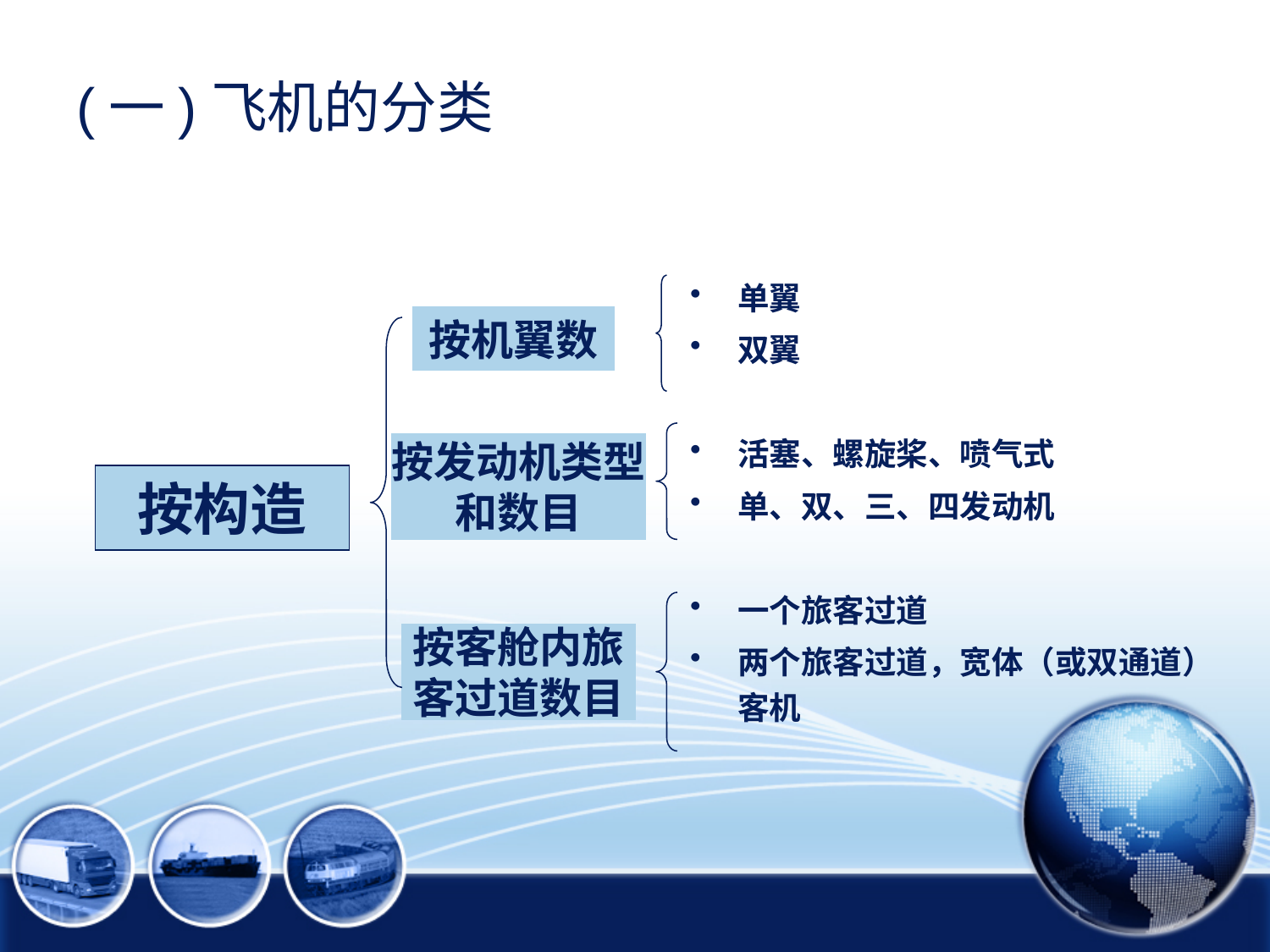

# (一)飞机的分类
单翼
双翼

活塞、螺旋桨、喷气式
单、双、三、四发动机

一个旅客过道
两个旅客过道，宽体（或双通道）客机

按机翼数

按发动机类型
和数目
按构造

按客舱内旅
客过道数目